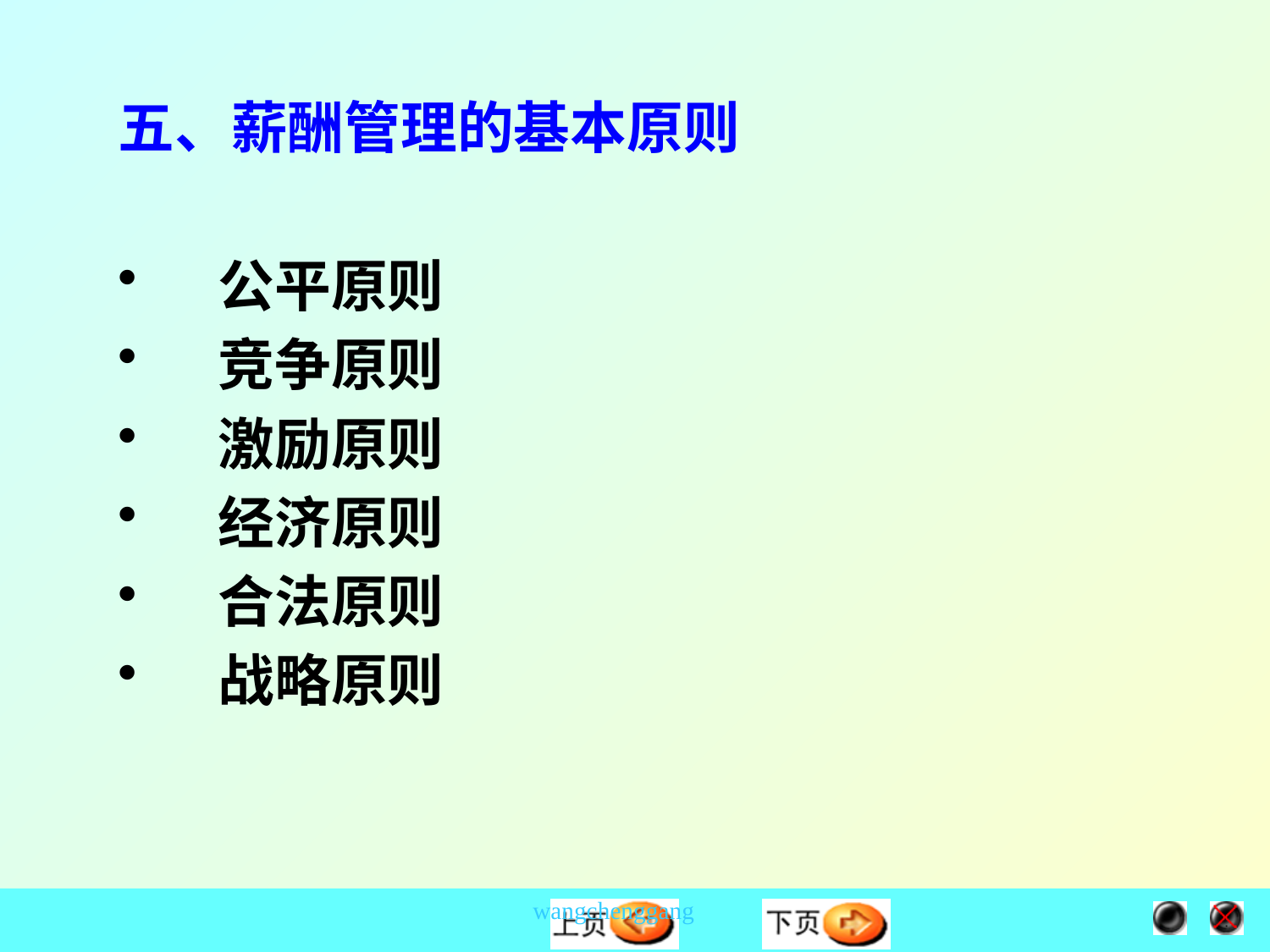

五、薪酬管理的基本原则

   公平原则
   竞争原则
   激励原则
   经济原则
   合法原则
   战略原则

wangchenggang